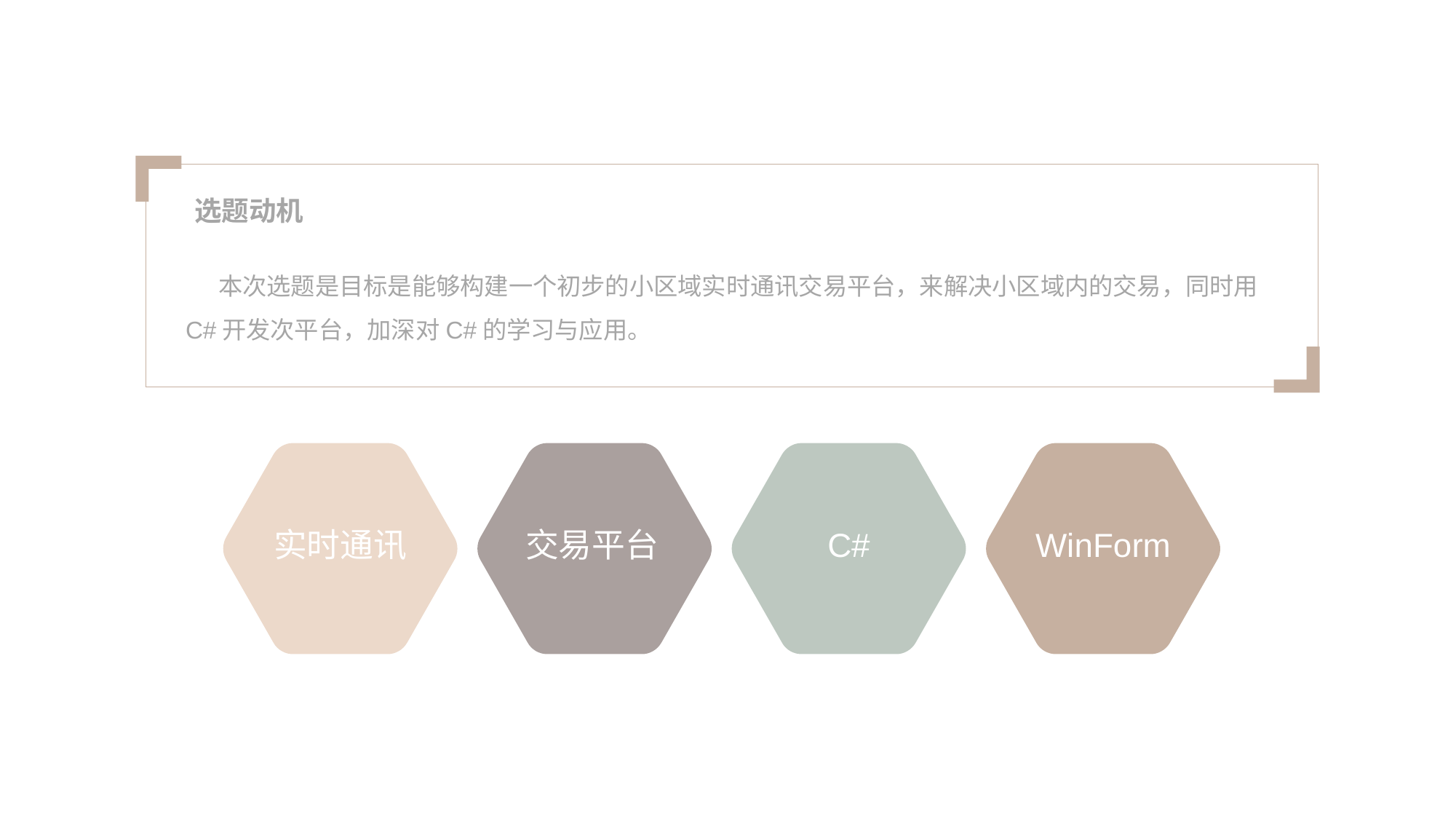

实时通讯
交易平台
C#
WinForm
选题动机
     本次选题是目标是能够构建一个初步的小区域实时通讯交易平台，来解决小区域内的交易，同时用C#开发次平台，加深对C#的学习与应用。